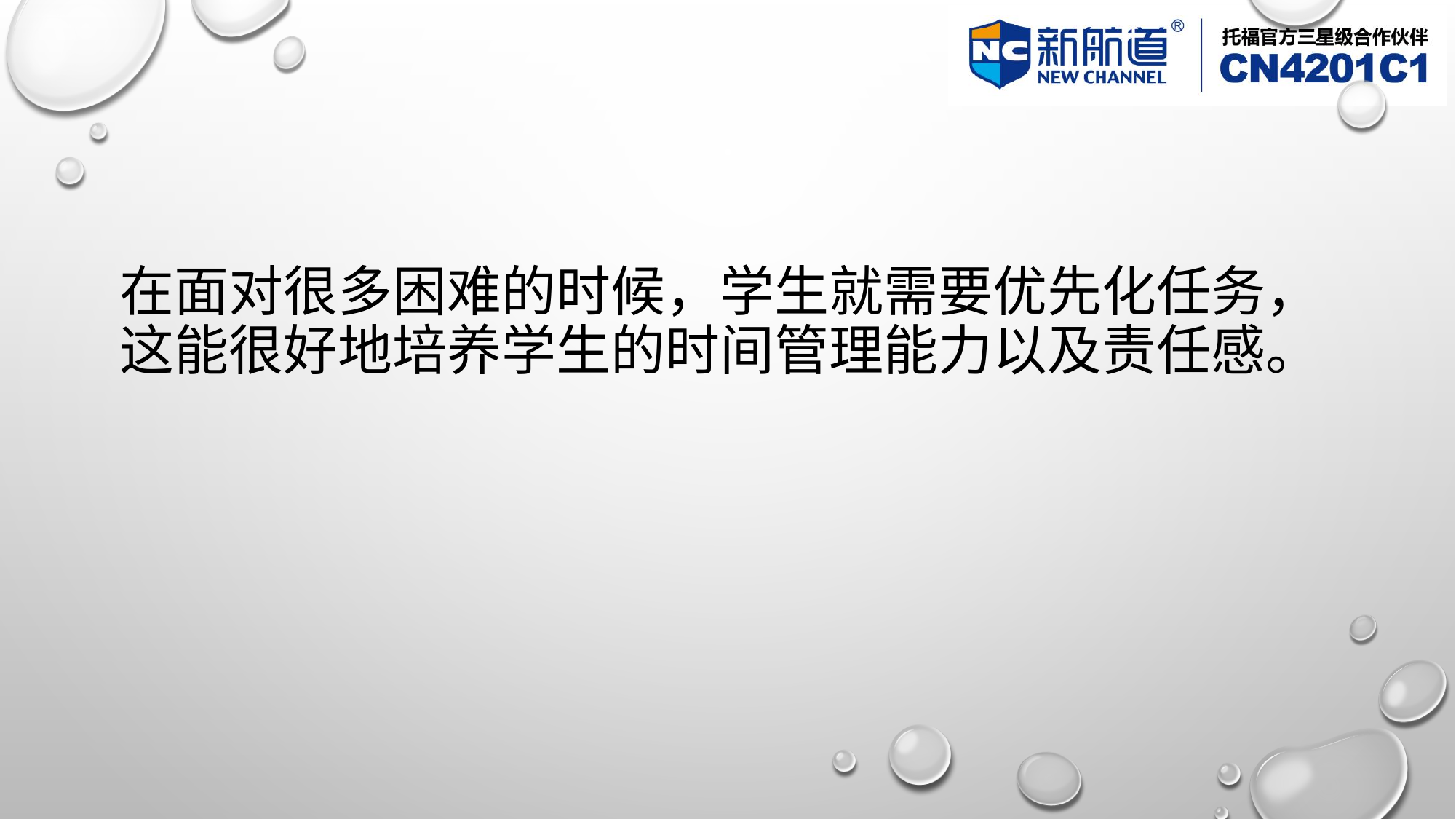

# 在面对很多困难的时候，学生就需要优先化任务，这能很好地培养学生的时间管理能力以及责任感。